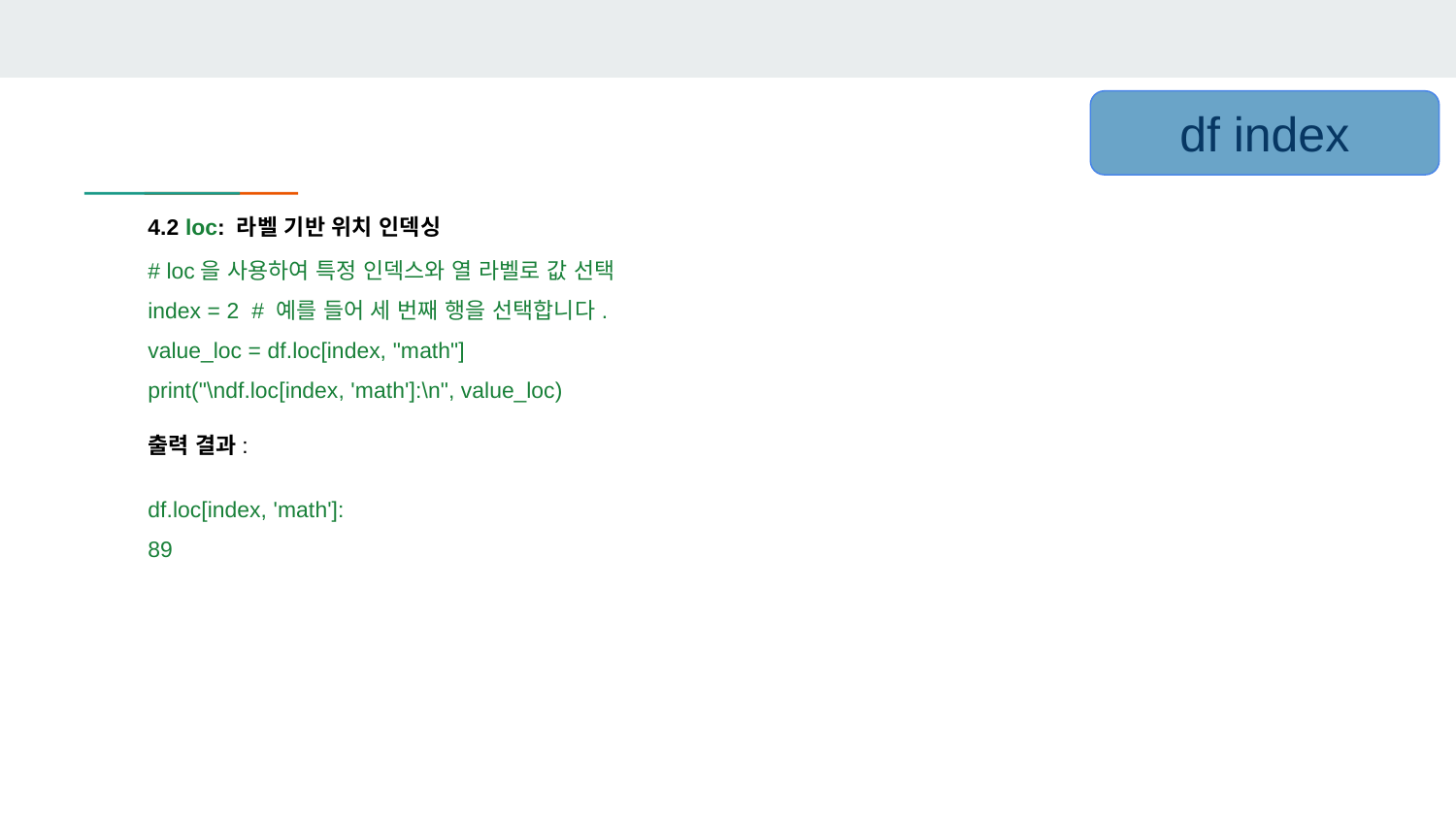

df index
4.2 loc: 라벨 기반 위치 인덱싱
# loc을 사용하여 특정 인덱스와 열 라벨로 값 선택
index = 2  # 예를 들어 세 번째 행을 선택합니다.
value_loc = df.loc[index, "math"]
print("\ndf.loc[index, 'math']:\n", value_loc)
출력 결과:
df.loc[index, 'math']:
89